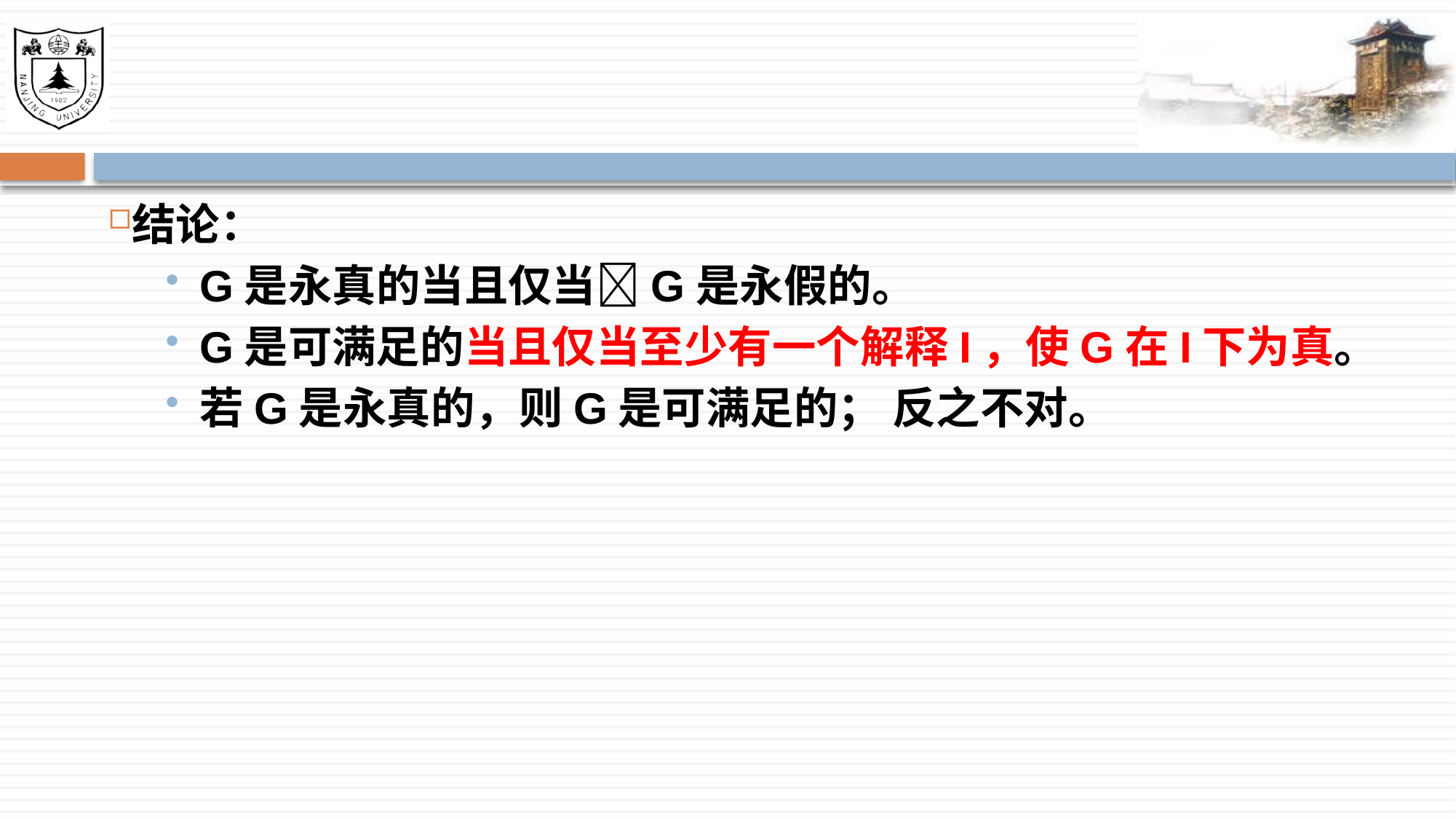

#
结论：
G是永真的当且仅当¬G是永假的。
G是可满足的当且仅当至少有一个解释I，使G在I下为真。
若G是永真的，则G是可满足的； 反之不对。